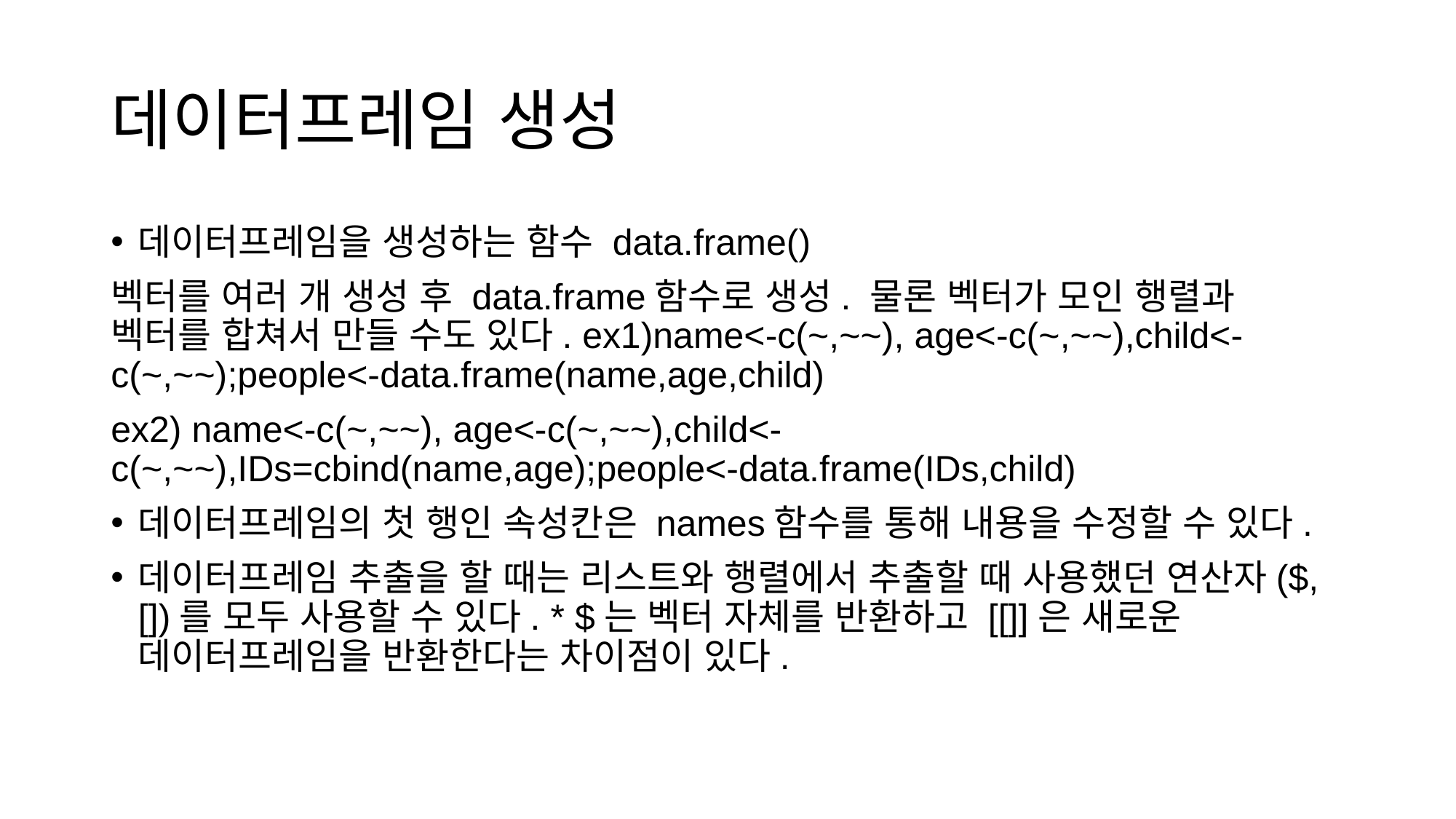

# 데이터프레임 생성
데이터프레임을 생성하는 함수 data.frame()
벡터를 여러 개 생성 후 data.frame함수로 생성. 물론 벡터가 모인 행렬과 벡터를 합쳐서 만들 수도 있다. ex1)name<-c(~,~~), age<-c(~,~~),child<-c(~,~~);people<-data.frame(name,age,child)
ex2) name<-c(~,~~), age<-c(~,~~),child<-c(~,~~),IDs=cbind(name,age);people<-data.frame(IDs,child)
데이터프레임의 첫 행인 속성칸은 names함수를 통해 내용을 수정할 수 있다.
데이터프레임 추출을 할 때는 리스트와 행렬에서 추출할 때 사용했던 연산자($, [])를 모두 사용할 수 있다. * $는 벡터 자체를 반환하고 [[]]은 새로운 데이터프레임을 반환한다는 차이점이 있다.